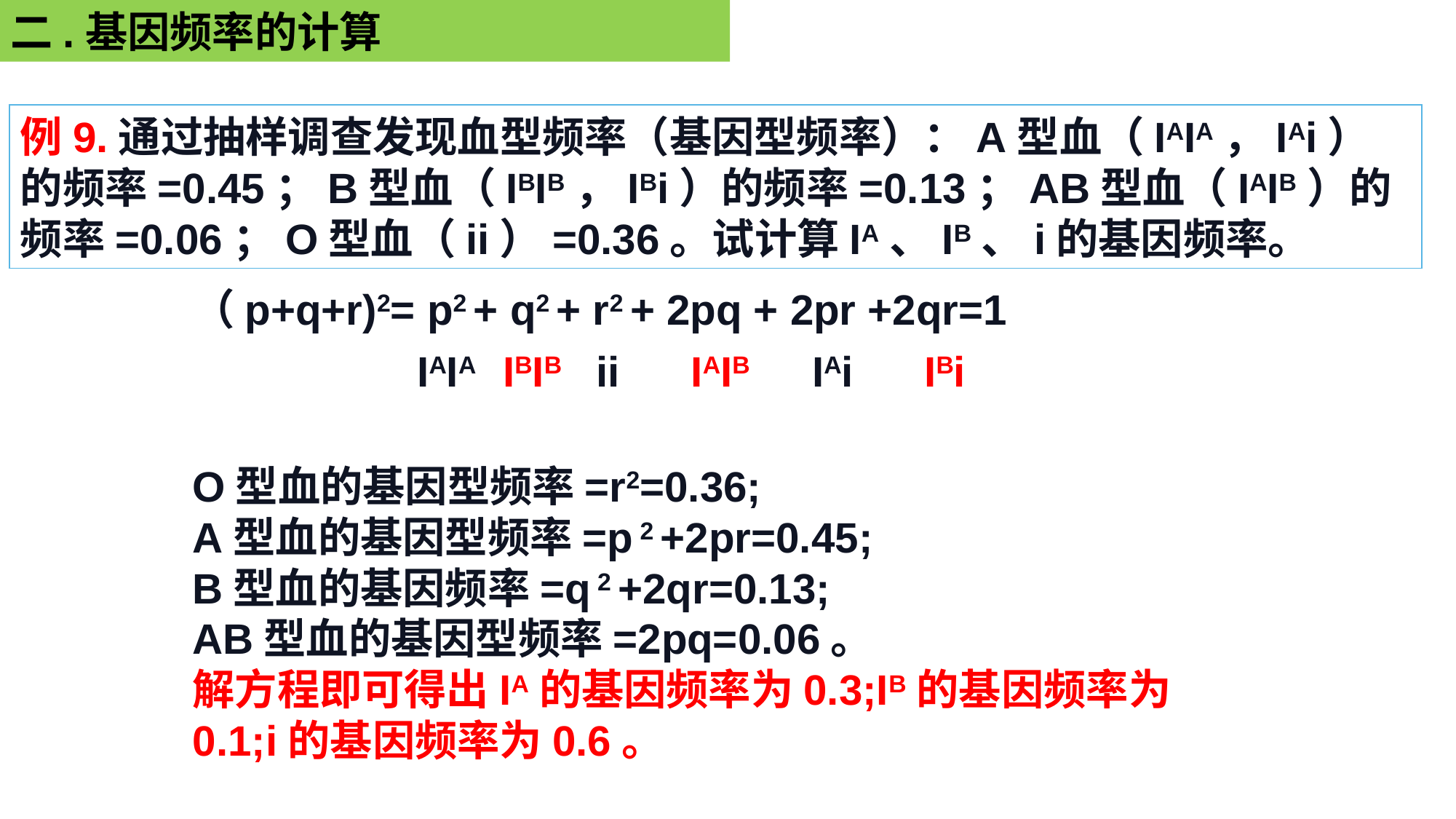

二.基因频率的计算
例9.通过抽样调查发现血型频率（基因型频率）：A型血（IAIA，IAi）的频率=0.45；B型血（IBIB，IBi）的频率=0.13；AB型血（IAIB）的频率=0.06；O型血（ii）=0.36。试计算IA、IB、i的基因频率。
（p+q+r)2= p2 + q2 + r2 + 2pq + 2pr +2qr=1
                   IAIA    IBIB     ii      IAIB         IAi      IBi
O型血的基因型频率=r2=0.36;
A型血的基因型频率=p 2 +2pr=0.45;
B型血的基因频率=q 2 +2qr=0.13;
AB型血的基因型频率=2pq=0.06。
解方程即可得出IA的基因频率为0.3;IB的基因频率为0.1;i的基因频率为0.6。